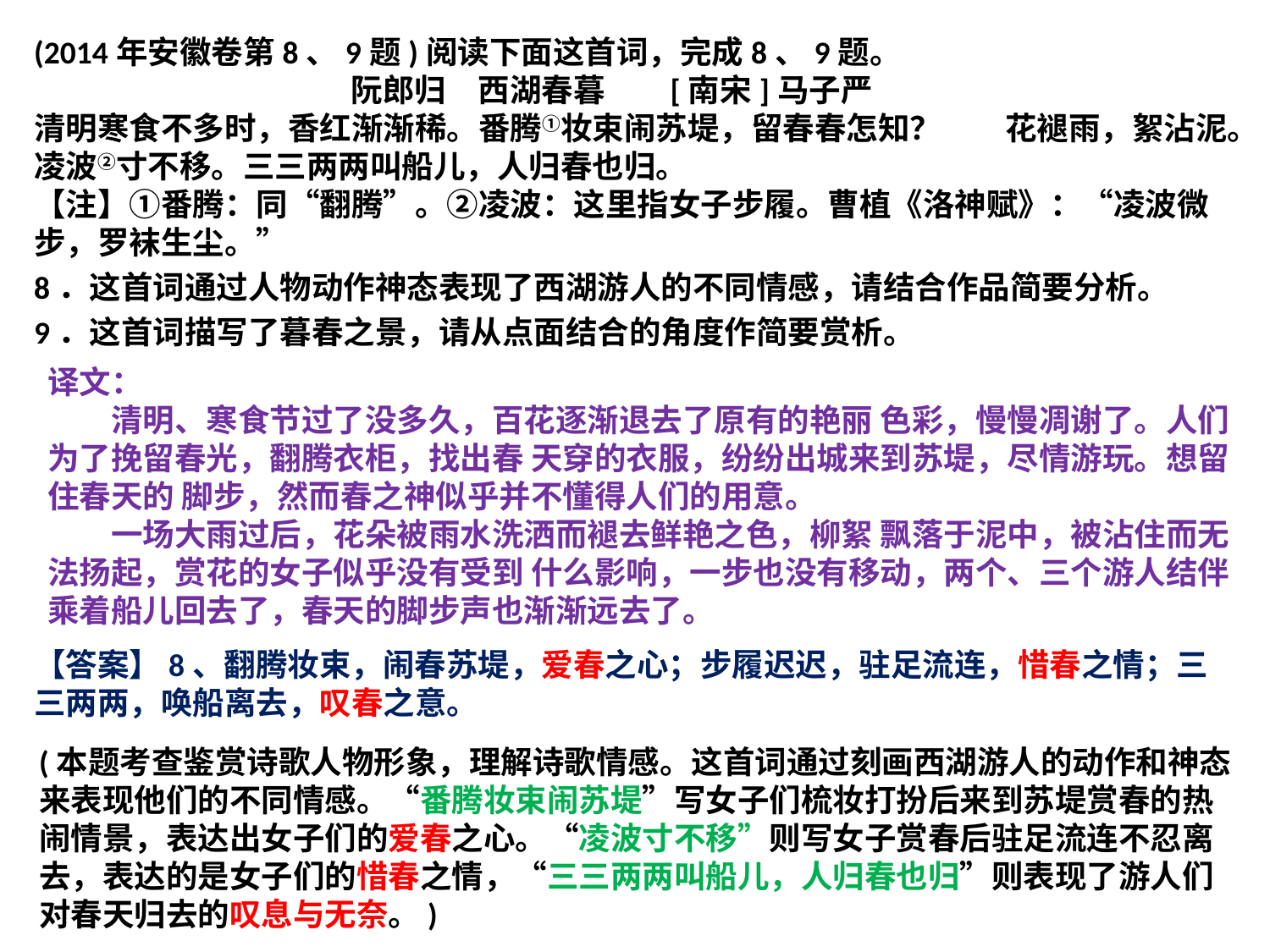

(2014年安徽卷第8、9题)阅读下面这首词，完成8、9题。
                                           阮郎归　西湖春暮        [南宋]马子严
清明寒食不多时，香红渐渐稀。番腾①妆束闹苏堤，留春春怎知？　　花褪雨，絮沾泥。凌波②寸不移。三三两两叫船儿，人归春也归。
【注】①番腾：同“翻腾”。②凌波：这里指女子步履。曹植《洛神赋》：“凌波微步，罗袜生尘。”
8．这首词通过人物动作神态表现了西湖游人的不同情感，请结合作品简要分析。
9．这首词描写了暮春之景，请从点面结合的角度作简要赏析。
译文：
　　清明、寒食节过了没多久，百花逐渐退去了原有的艳丽 色彩，慢慢凋谢了。人们为了挽留春光，翻腾衣柜，找出春 天穿的衣服，纷纷出城来到苏堤，尽情游玩。想留住春天的 脚步，然而春之神似乎并不懂得人们的用意。
　　一场大雨过后，花朵被雨水洗洒而褪去鲜艳之色，柳絮 飘落于泥中，被沾住而无法扬起，赏花的女子似乎没有受到 什么影响，一步也没有移动，两个、三个游人结伴乘着船儿回去了，春天的脚步声也渐渐远去了。
【答案】8、翻腾妆束，闹春苏堤，爱春之心；步履迟迟，驻足流连，惜春之情；三三两两，唤船离去，叹春之意。
(本题考查鉴赏诗歌人物形象，理解诗歌情感。这首词通过刻画西湖游人的动作和神态来表现他们的不同情感。“番腾妆束闹苏堤”写女子们梳妆打扮后来到苏堤赏春的热闹情景，表达出女子们的爱春之心。“凌波寸不移”则写女子赏春后驻足流连不忍离去，表达的是女子们的惜春之情，“三三两两叫船儿，人归春也归”则表现了游人们对春天归去的叹息与无奈。)